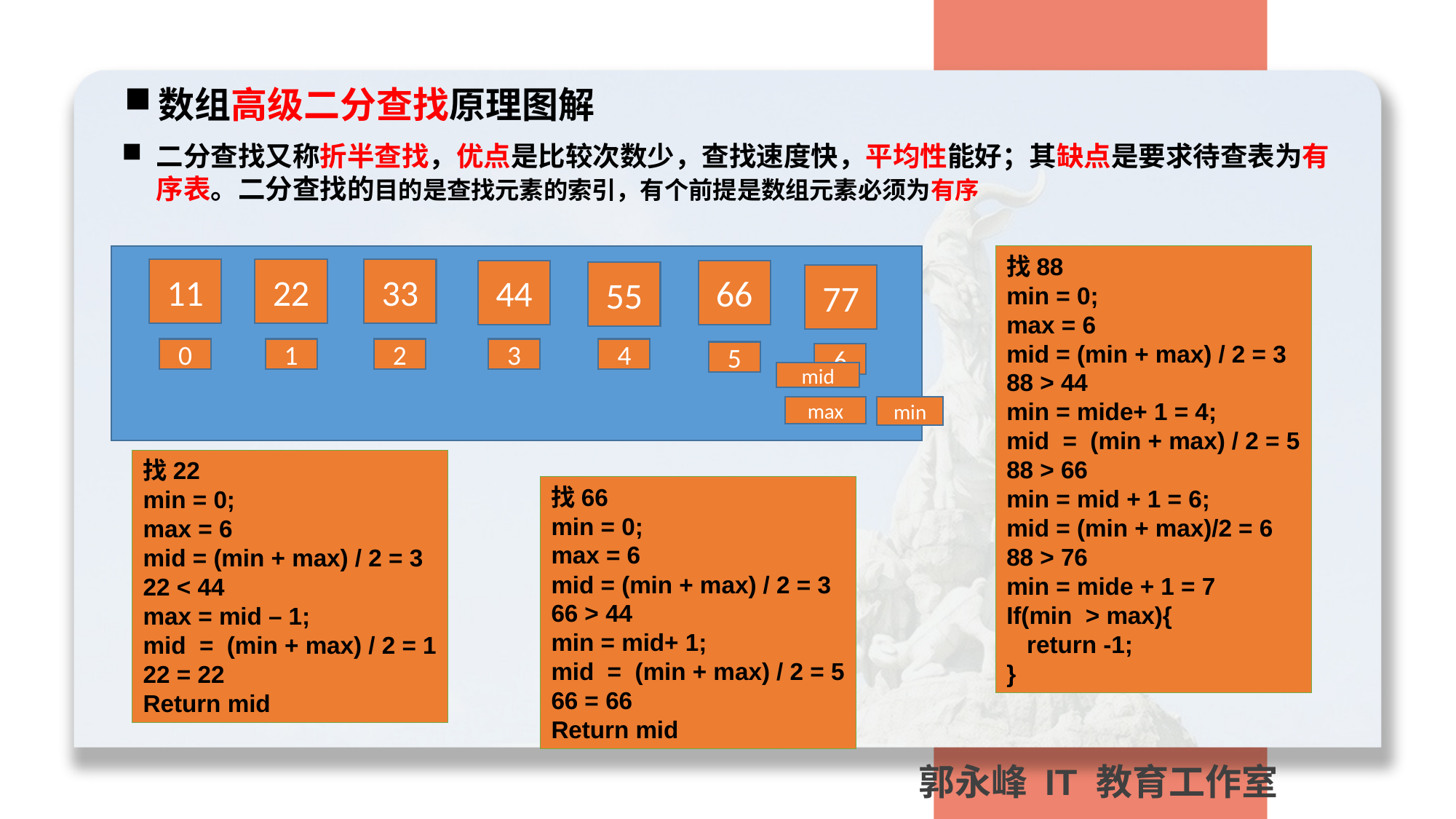

数组高级二分查找原理图解
二分查找又称折半查找，优点是比较次数少，查找速度快，平均性能好；其缺点是要求待查表为有序表。二分查找的目的是查找元素的索引，有个前提是数组元素必须为有序
找88
min = 0;
max = 6
mid = (min + max) / 2 = 3
88 > 44
min = mide+ 1 = 4;
mid  =  (min + max) / 2 = 5
88 > 66
min = mid + 1 = 6;
mid = (min + max)/2 = 6
88 > 76
min = mide + 1 = 7
If(min  > max){
   return -1;
}

11
22
33
66
44
55
77
0
4
3
2
1
5
6
mid
min
max
找22
min = 0;
max = 6
mid = (min + max) / 2 = 3
22 < 44
max = mid – 1;
mid  =  (min + max) / 2 = 1
22 = 22
Return mid
找66
min = 0;
max = 6
mid = (min + max) / 2 = 3
66 > 44
min = mid+ 1;
mid  =  (min + max) / 2 = 5
66 = 66
Return mid